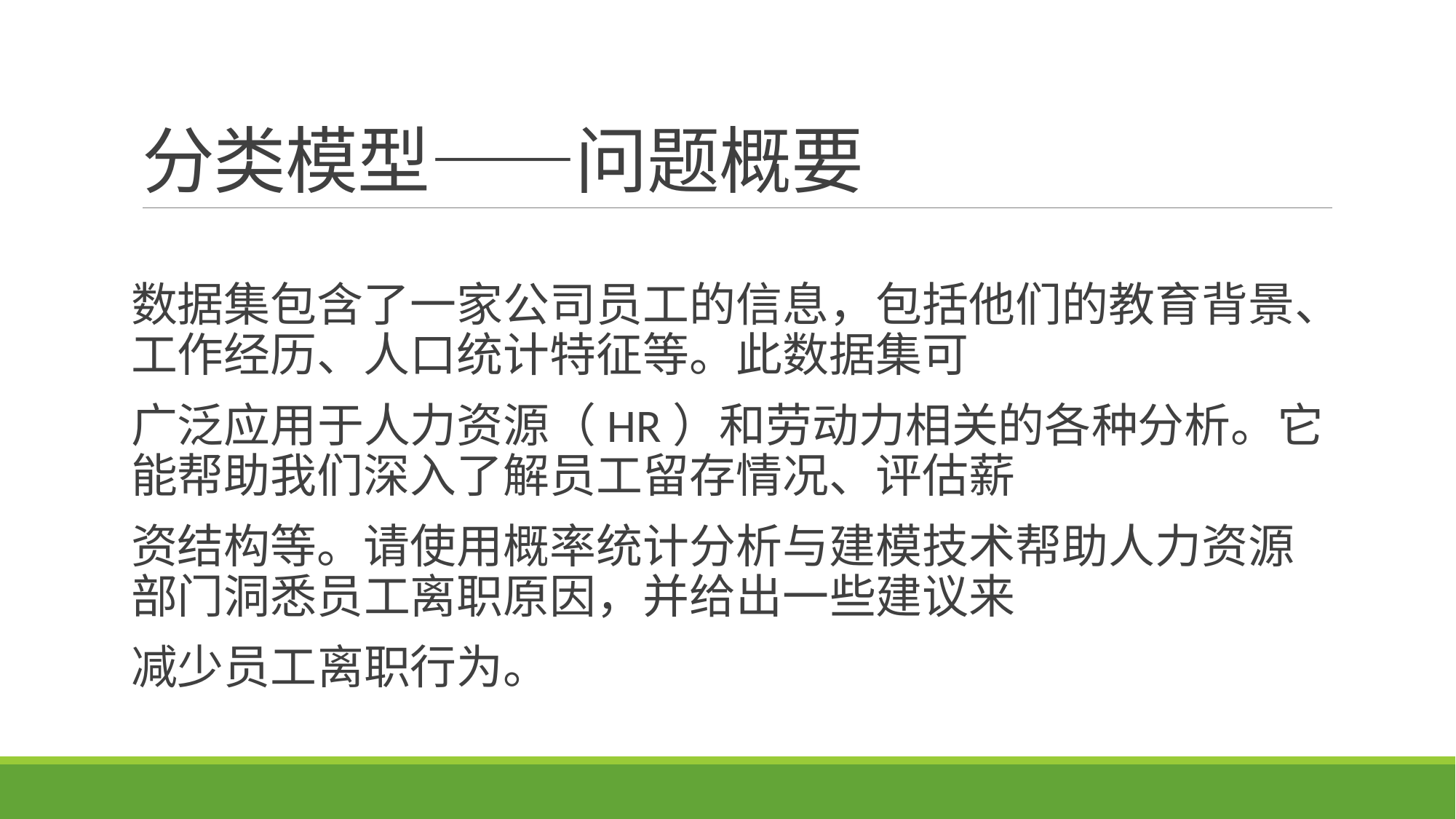

# 分类模型——问题概要

数据集包含了⼀家公司员⼯的信息，包括他们的教育背景、⼯作经历、⼈⼝统计特征等。此数据集可
⼴泛应⽤于⼈⼒资源（HR）和劳动⼒相关的各种分析。它能帮助我们深⼊了解员⼯留存情况、评估薪
资结构等。请使⽤概率统计分析与建模技术帮助⼈⼒资源部⻔洞悉员⼯离职原因，并给出⼀些建议来
减少员⼯离职⾏为。